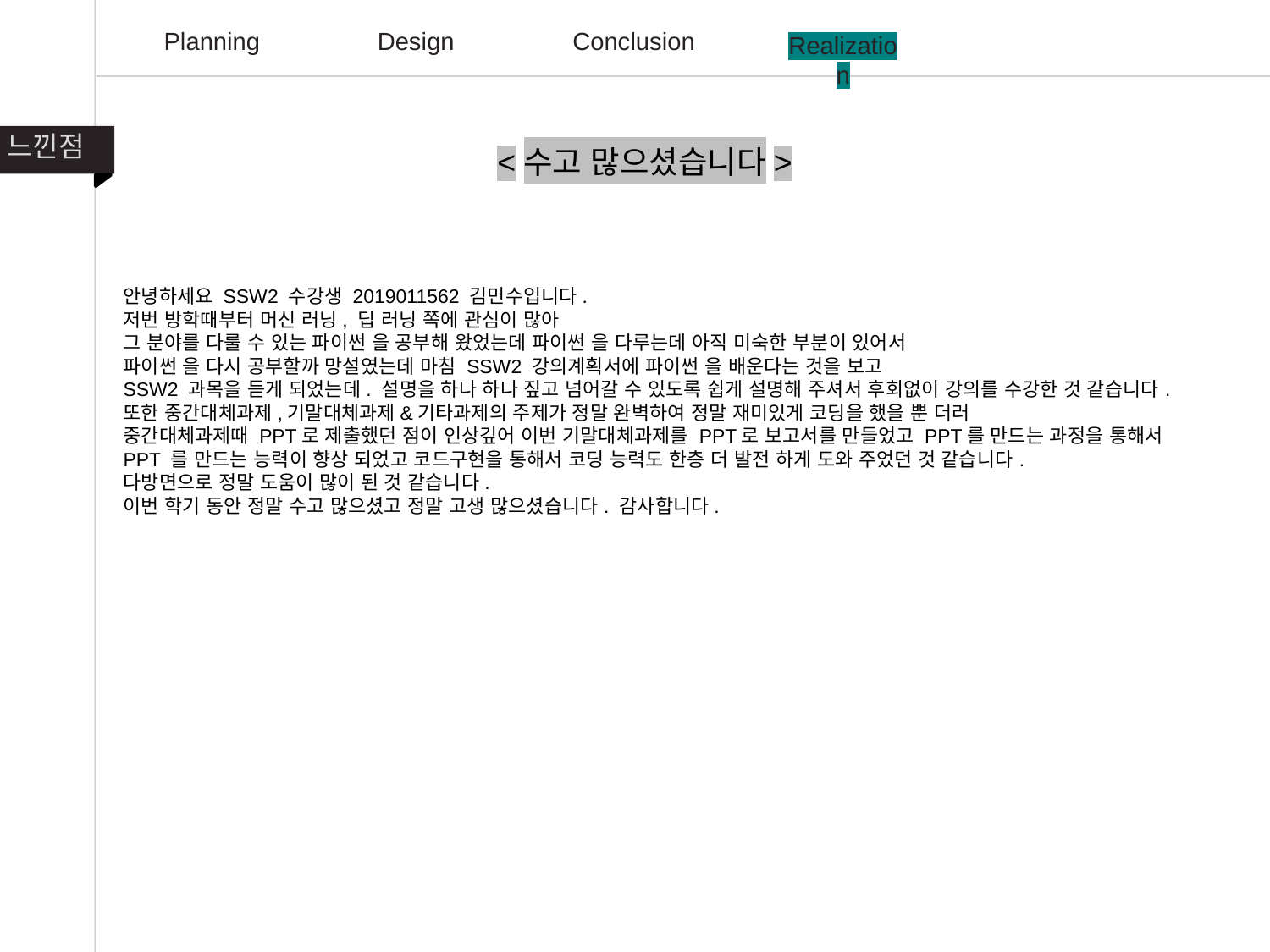

Planning
Design
Conclusion
Realization
느낀점

<수고 많으셨습니다>

안녕하세요 SSW2 수강생 2019011562 김민수입니다.
저번 방학때부터 머신 러닝, 딥 러닝 쪽에 관심이 많아
그 분야를 다룰 수 있는 파이썬 을 공부해 왔었는데 파이썬 을 다루는데 아직 미숙한 부분이 있어서
파이썬 을 다시 공부할까 망설였는데 마침 SSW2 강의계획서에 파이썬 을 배운다는 것을 보고
SSW2 과목을 듣게 되었는데. 설명을 하나 하나 짚고 넘어갈 수 있도록 쉽게 설명해 주셔서 후회없이 강의를 수강한 것 같습니다.
또한 중간대체과제,기말대체과제&기타과제의 주제가 정말 완벽하여 정말 재미있게 코딩을 했을 뿐 더러
중간대체과제때 PPT로 제출했던 점이 인상깊어 이번 기말대체과제를 PPT로 보고서를 만들었고 PPT를 만드는 과정을 통해서
PPT 를 만드는 능력이 향상 되었고 코드구현을 통해서 코딩 능력도 한층 더 발전 하게 도와 주었던 것 같습니다.
다방면으로 정말 도움이 많이 된 것 같습니다.
이번 학기 동안 정말 수고 많으셨고 정말 고생 많으셨습니다. 감사합니다.